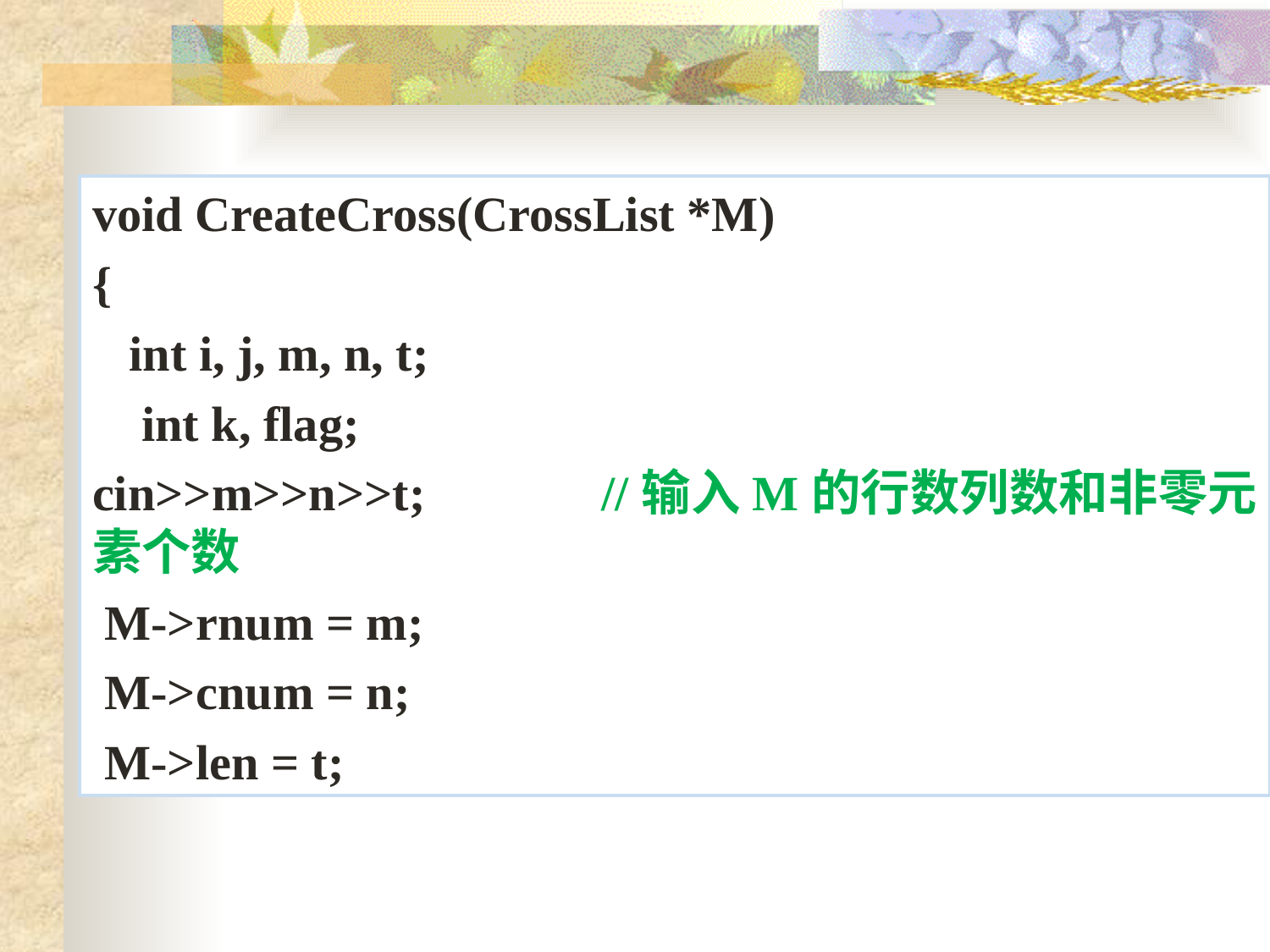

void CreateCross(CrossList *M)
{
   int i, j, m, n, t;
    int k, flag;
cin>>m>>n>>t;    	//输入M的行数列数和非零元素个数
 M->rnum = m;
 M->cnum = n;
 M->len = t;